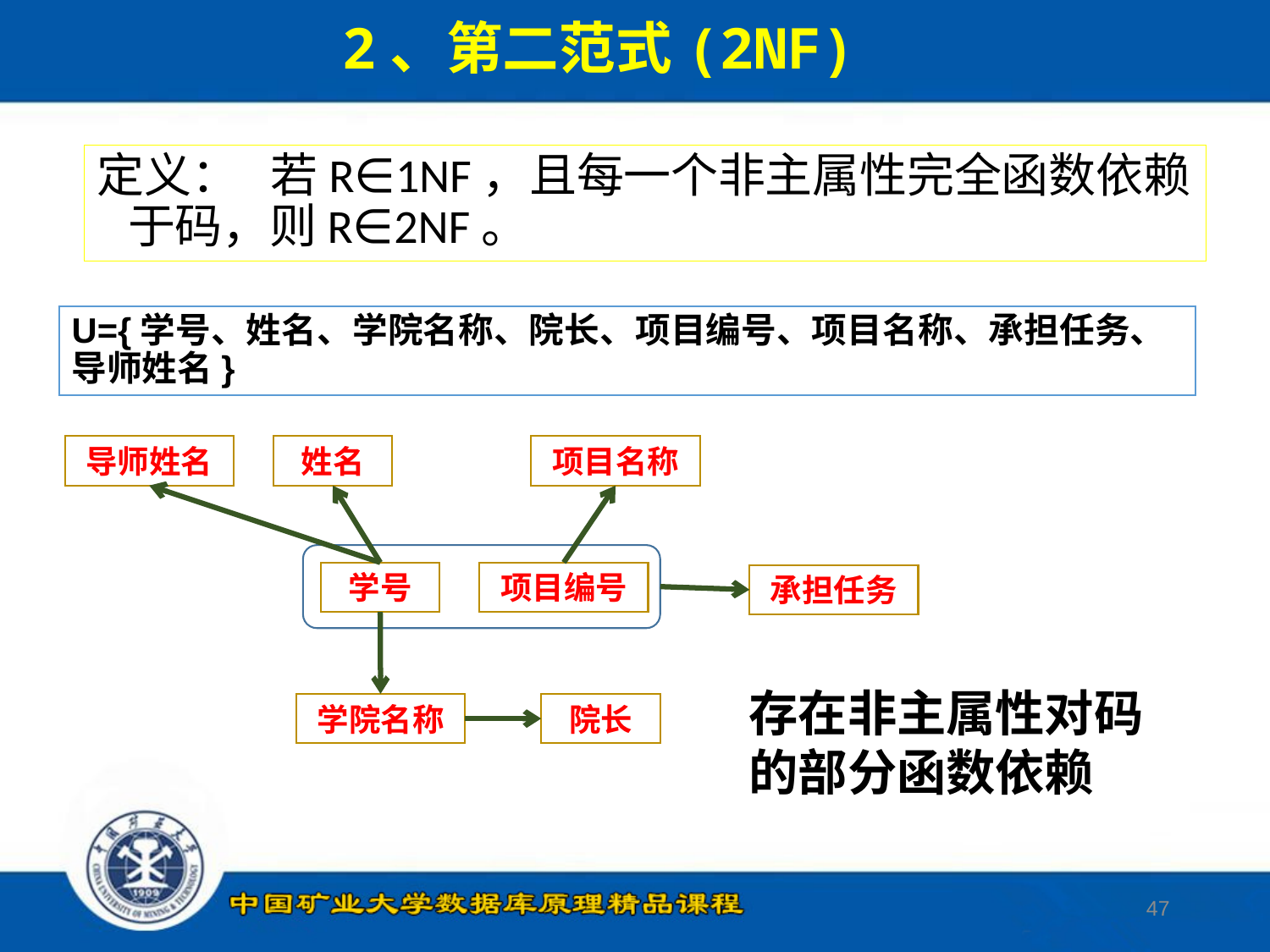

2、第二范式(2NF)
定义：   若R∈1NF，且每一个非主属性完全函数依赖于码，则R∈2NF。
U={学号、姓名、学院名称、院长、项目编号、项目名称、承担任务、导师姓名}
导师姓名
姓名
项目名称

学号
项目编号
承担任务
存在非主属性对码的部分函数依赖
学院名称
院长
47